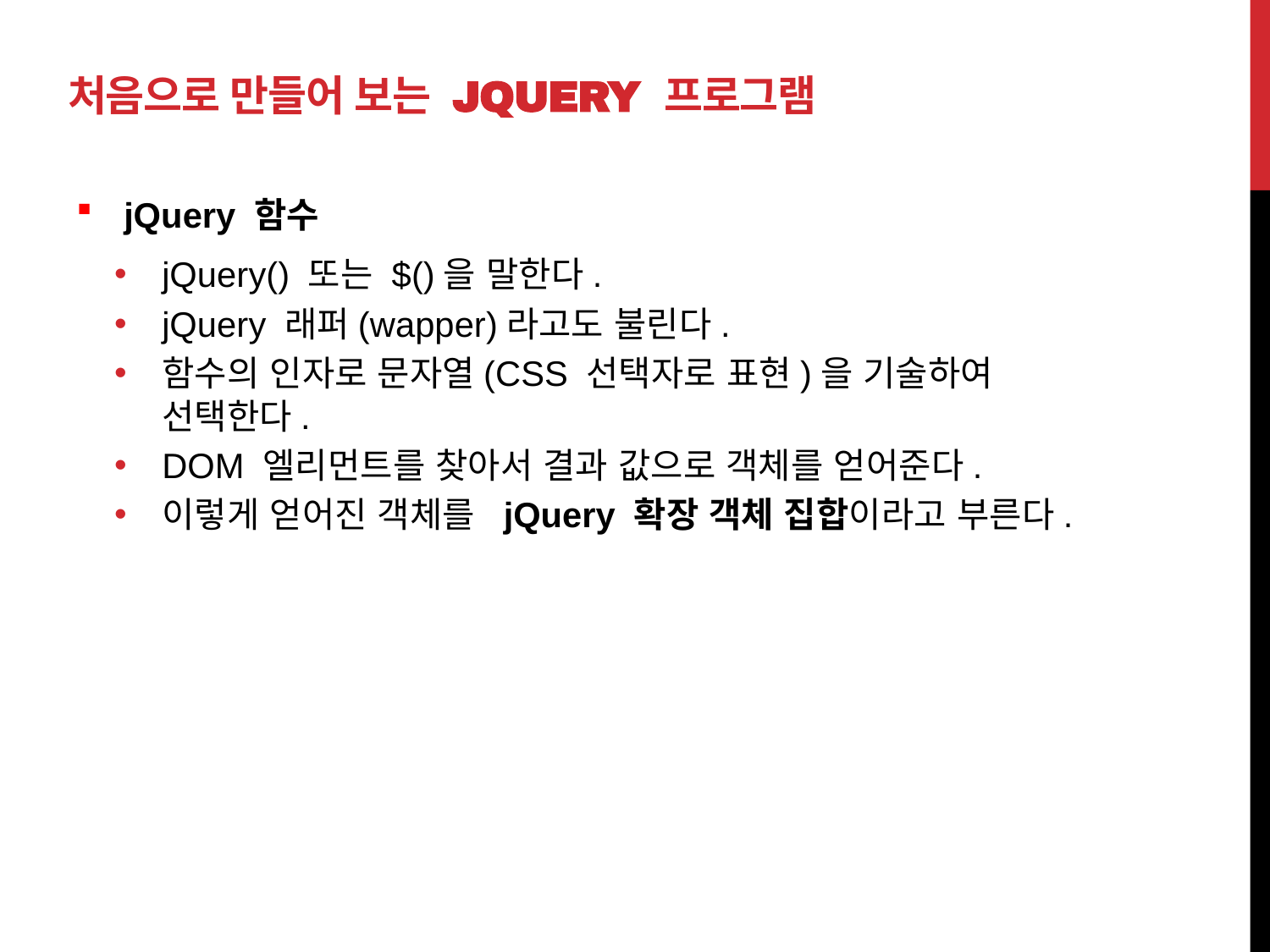

# 처음으로 만들어 보는 jQuery 프로그램
jQuery 함수
jQuery() 또는 $()을 말한다.
jQuery 래퍼(wapper)라고도 불린다.
함수의 인자로 문자열(CSS 선택자로 표현)을 기술하여 선택한다.
DOM 엘리먼트를 찾아서 결과 값으로 객체를 얻어준다.
이렇게 얻어진 객체를  jQuery 확장 객체 집합이라고 부른다.